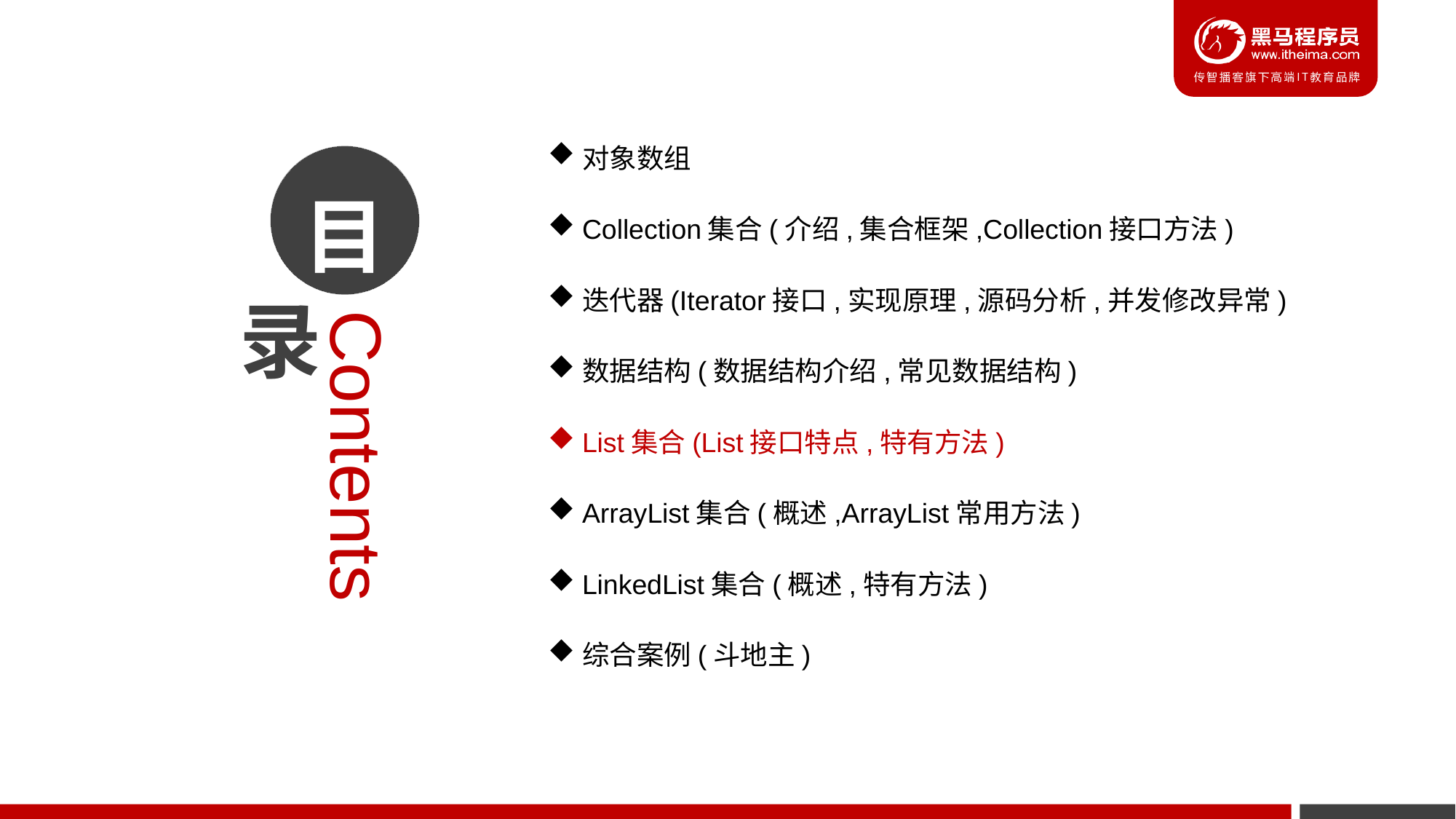

对象数组
Collection集合(介绍,集合框架,Collection接口方法)
迭代器(Iterator接口,实现原理,源码分析,并发修改异常)
数据结构(数据结构介绍,常见数据结构)
List集合(List接口特点,特有方法)
ArrayList集合(概述,ArrayList常用方法)
LinkedList集合(概述,特有方法)
综合案例(斗地主)